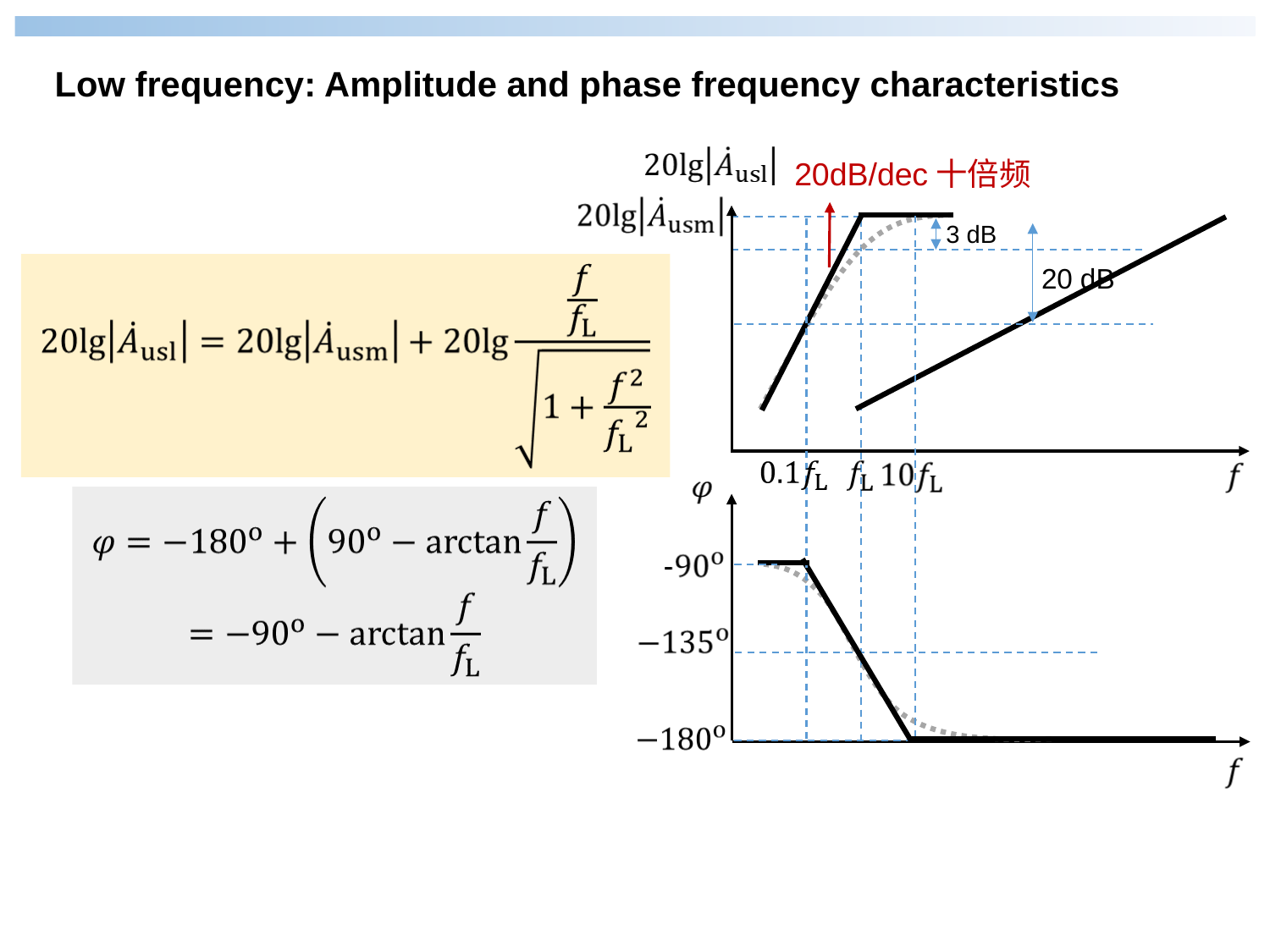

Low frequency: Amplitude and phase frequency characteristics

20dB/dec十倍频

3 dB

20 dB